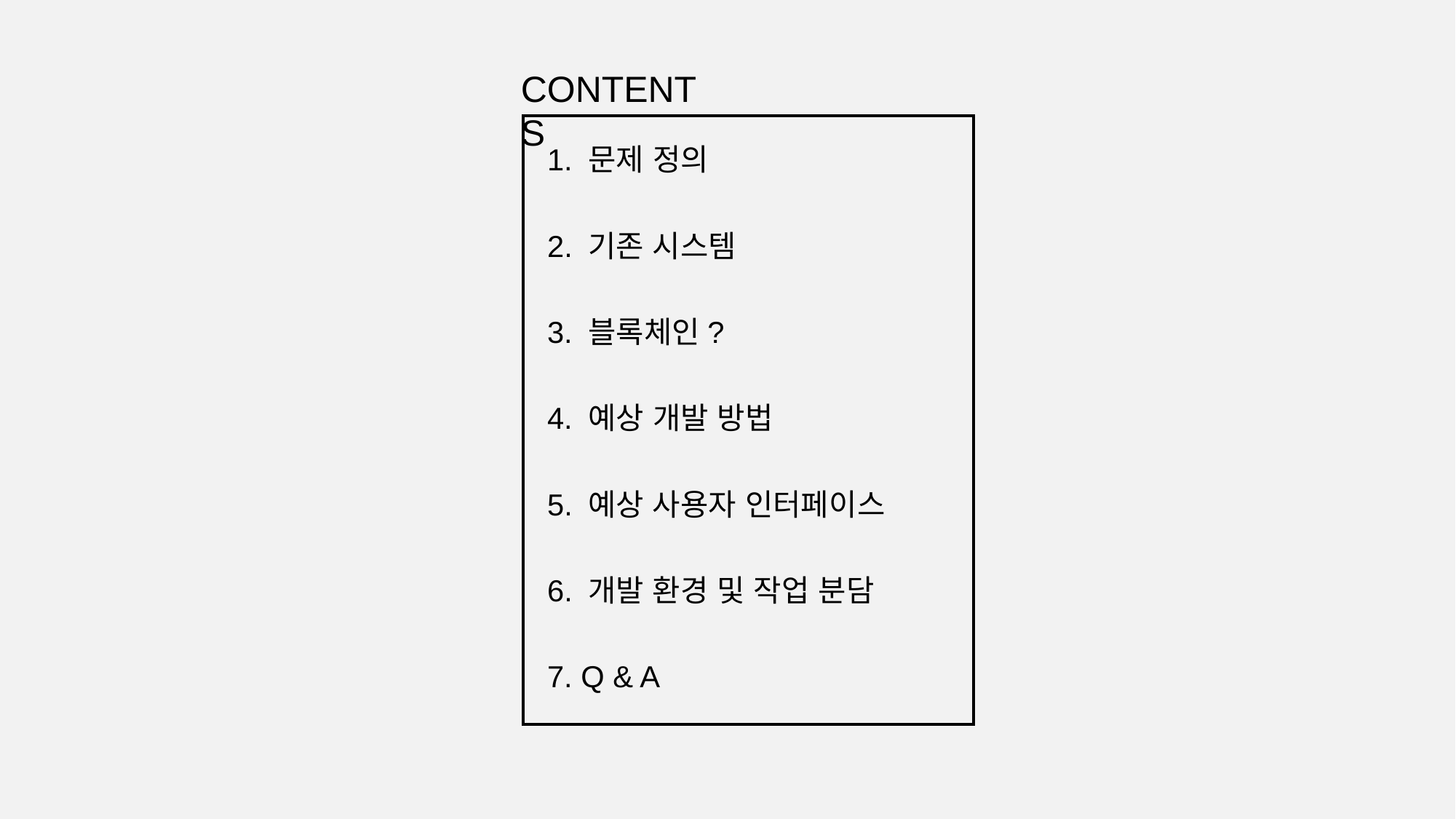

CONTENTS

1. 문제 정의
2. 기존 시스템
3. 블록체인?
4. 예상 개발 방법
5. 예상 사용자 인터페이스
6. 개발 환경 및 작업 분담
7. Q & A